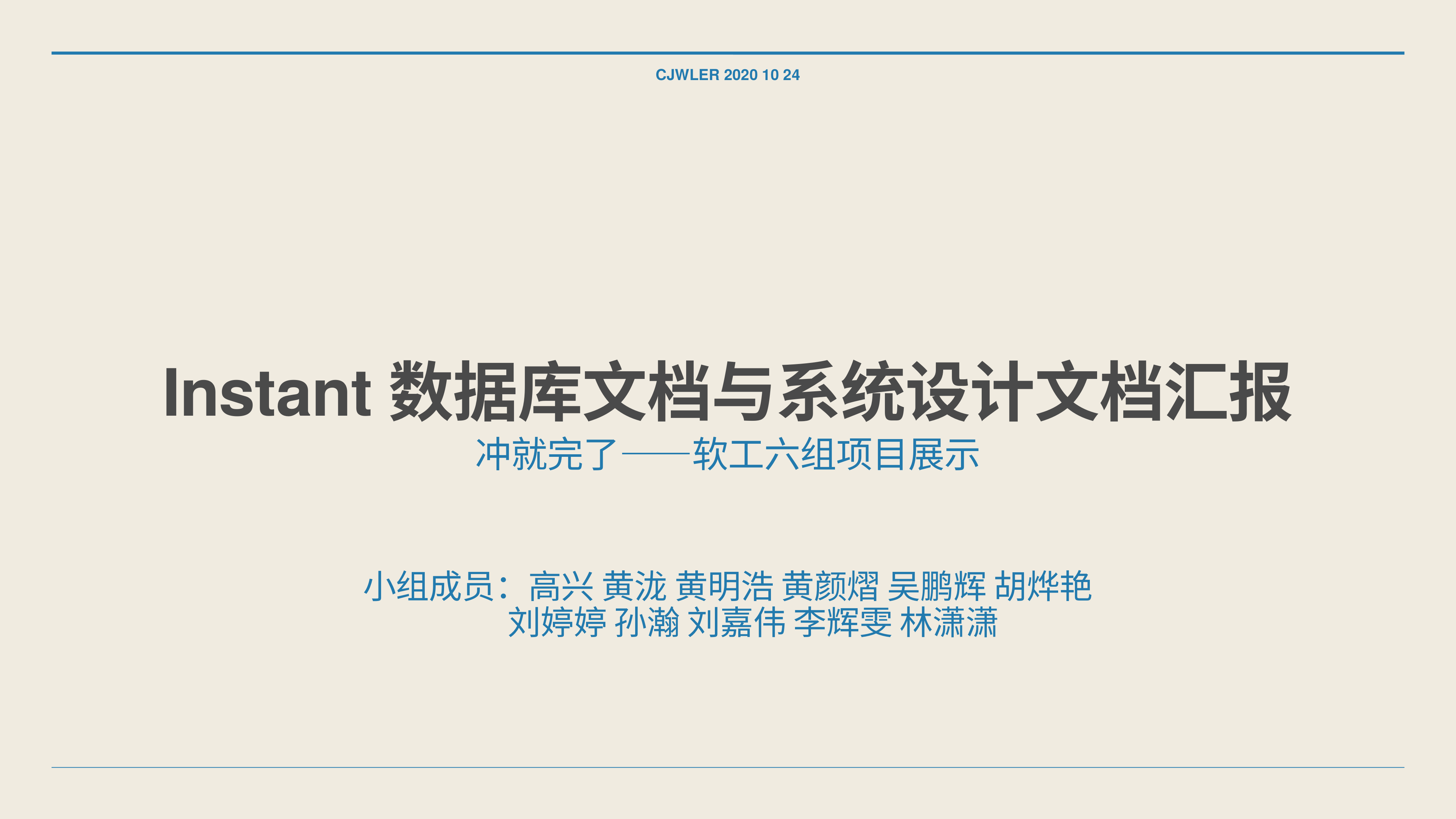

CJWLER 2020 10 24
# Instant数据库文档与系统设计文档汇报
冲就完了——软工六组项目展示
小组成员：高兴 黄泷 黄明浩 黄颜熠 吴鹏辉 胡烨艳
      刘婷婷 孙瀚 刘嘉伟 李辉雯 林潇潇